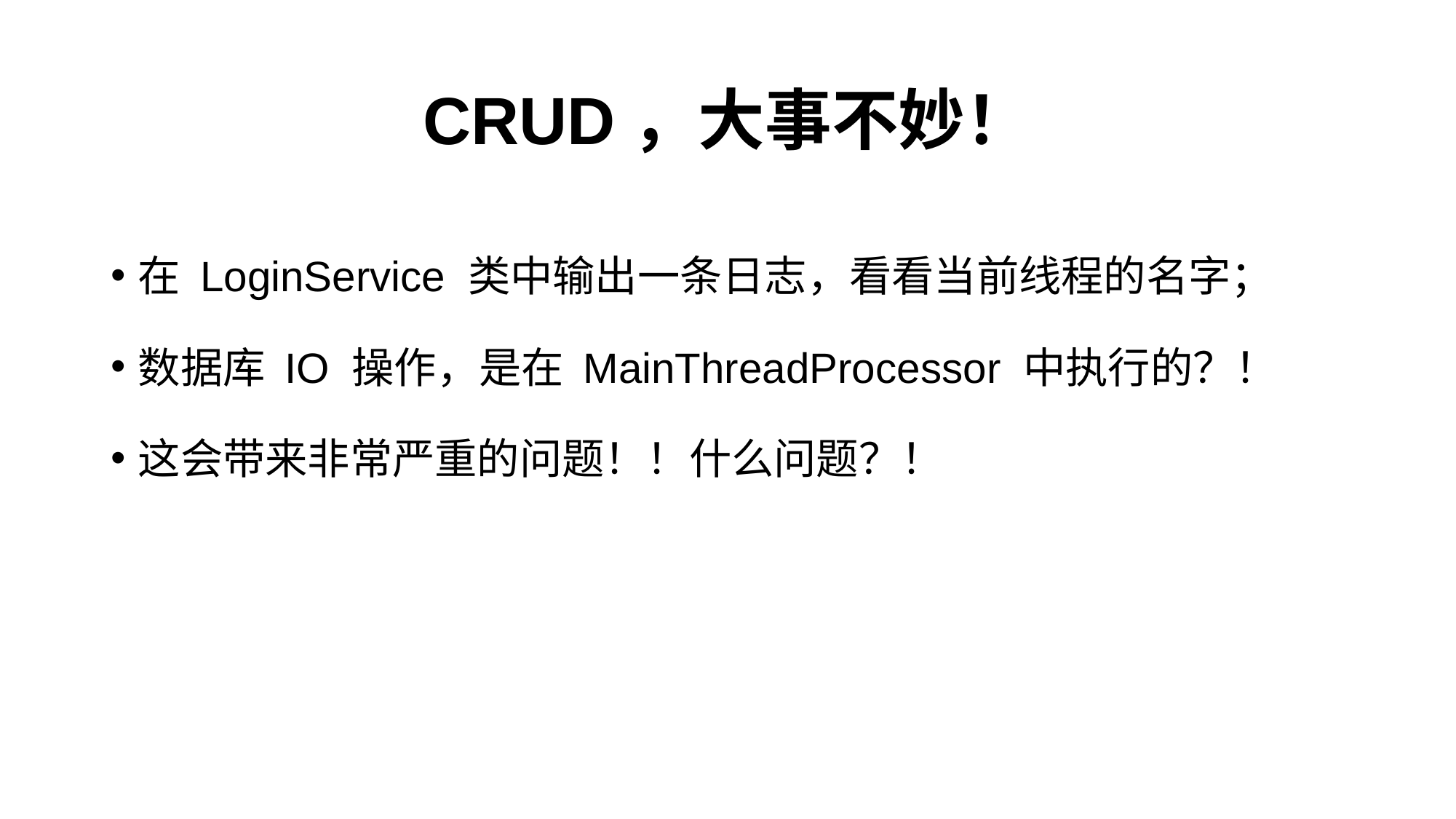

# CRUD，大事不妙！
在 LoginService 类中输出一条日志，看看当前线程的名字；
数据库 IO 操作，是在 MainThreadProcessor 中执行的？！
这会带来非常严重的问题！！什么问题？！